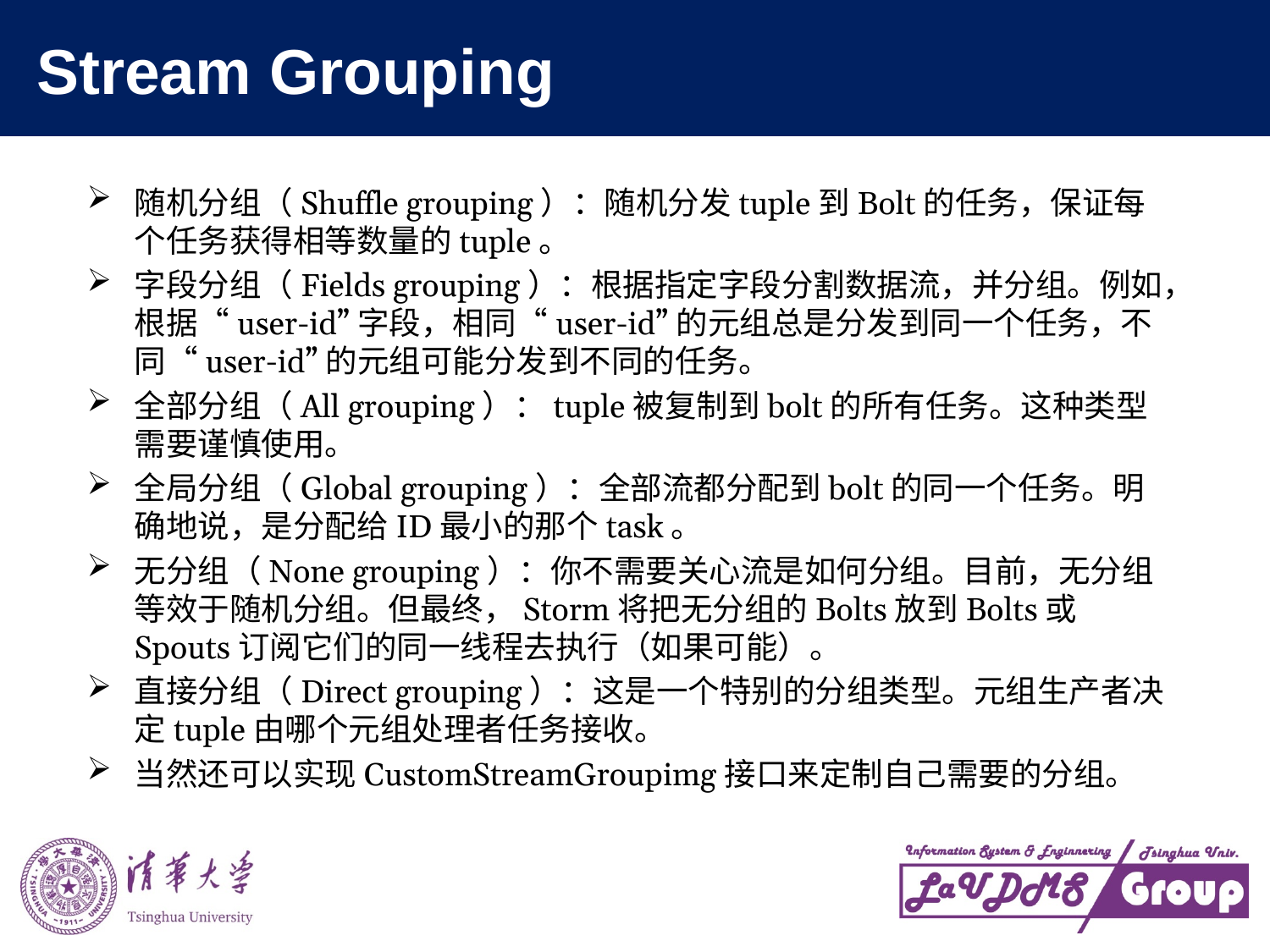

# Stream Grouping
随机分组（Shuffle grouping）：随机分发tuple到Bolt的任务，保证每个任务获得相等数量的tuple。
字段分组（Fields grouping）：根据指定字段分割数据流，并分组。例如，根据“user-id”字段，相同“user-id”的元组总是分发到同一个任务，不同“user-id”的元组可能分发到不同的任务。
全部分组（All grouping）：tuple被复制到bolt的所有任务。这种类型需要谨慎使用。
全局分组（Global grouping）：全部流都分配到bolt的同一个任务。明确地说，是分配给ID最小的那个task。
无分组（None grouping）：你不需要关心流是如何分组。目前，无分组等效于随机分组。但最终，Storm将把无分组的Bolts放到Bolts或Spouts订阅它们的同一线程去执行（如果可能）。
直接分组（Direct grouping）：这是一个特别的分组类型。元组生产者决定tuple由哪个元组处理者任务接收。
当然还可以实现CustomStreamGroupimg接口来定制自己需要的分组。